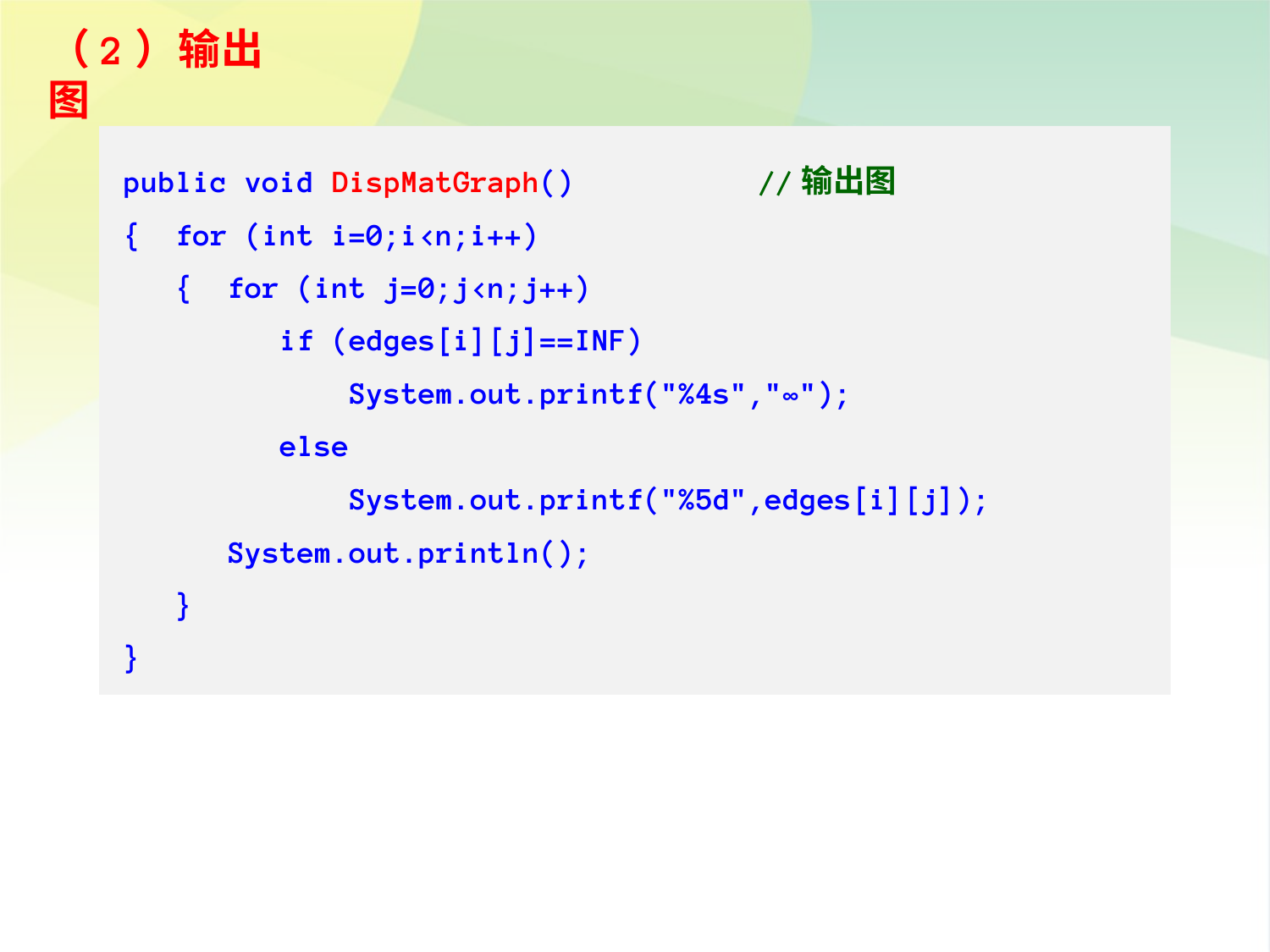

（2）输出图
public void DispMatGraph()		//输出图
{  for (int i=0;i<n;i++)
   {  for (int j=0;j<n;j++)
         if (edges[i][j]==INF)
             System.out.printf("%4s","∞");
         else
             System.out.printf("%5d",edges[i][j]);
      System.out.println();
   }
}